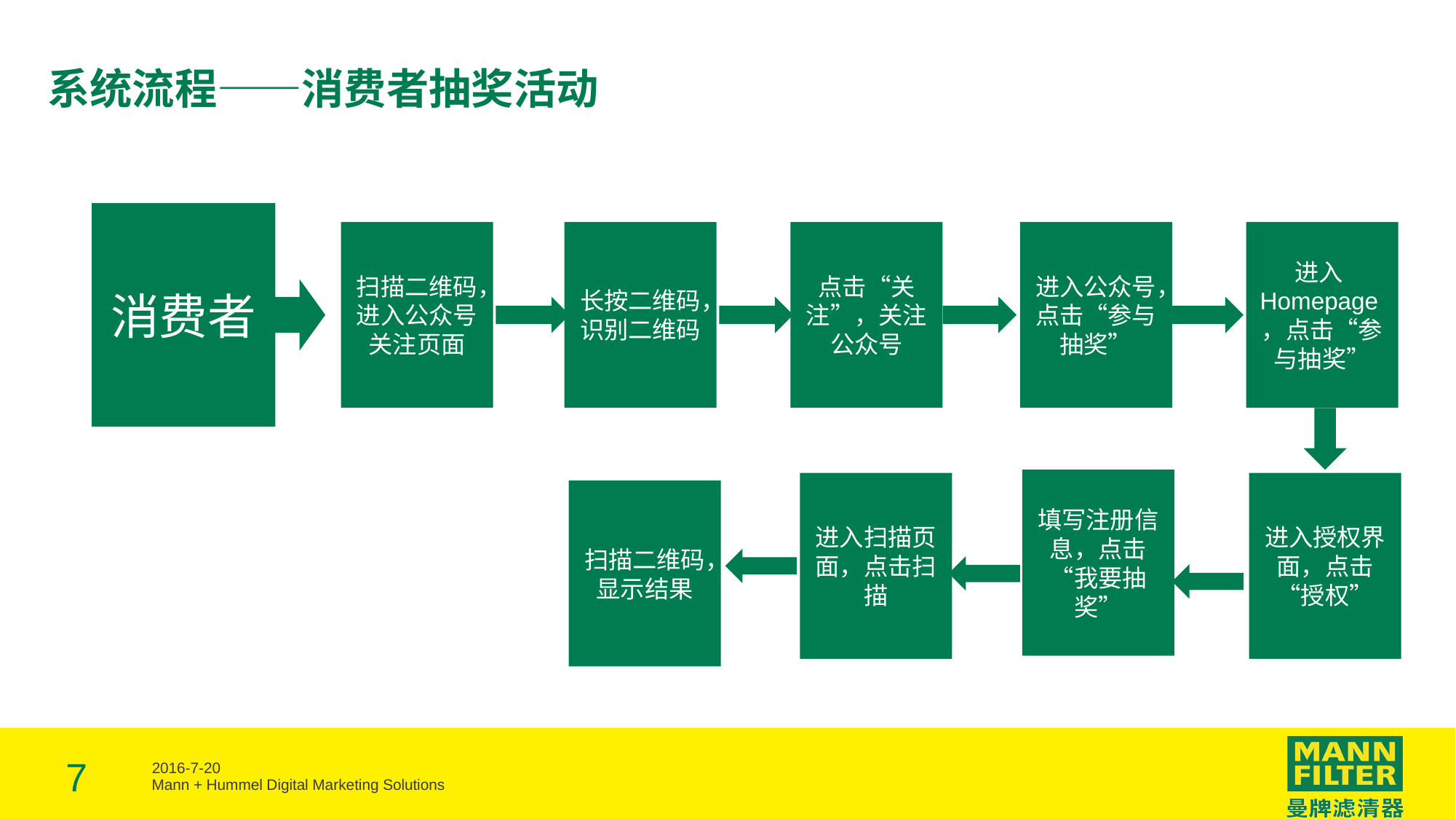

# 系统流程——消费者抽奖活动
消费者

扫描二维码，进入公众号关注页面
长按二维码，识别二维码
进入公众号，点击“参与抽奖”
进入Homepage，点击“参与抽奖”

点击“关注”，关注公众号

填写注册信息，点击“我要抽奖”
进入扫描页面，点击扫描
进入授权界面，点击“授权”
扫描二维码，显示结果